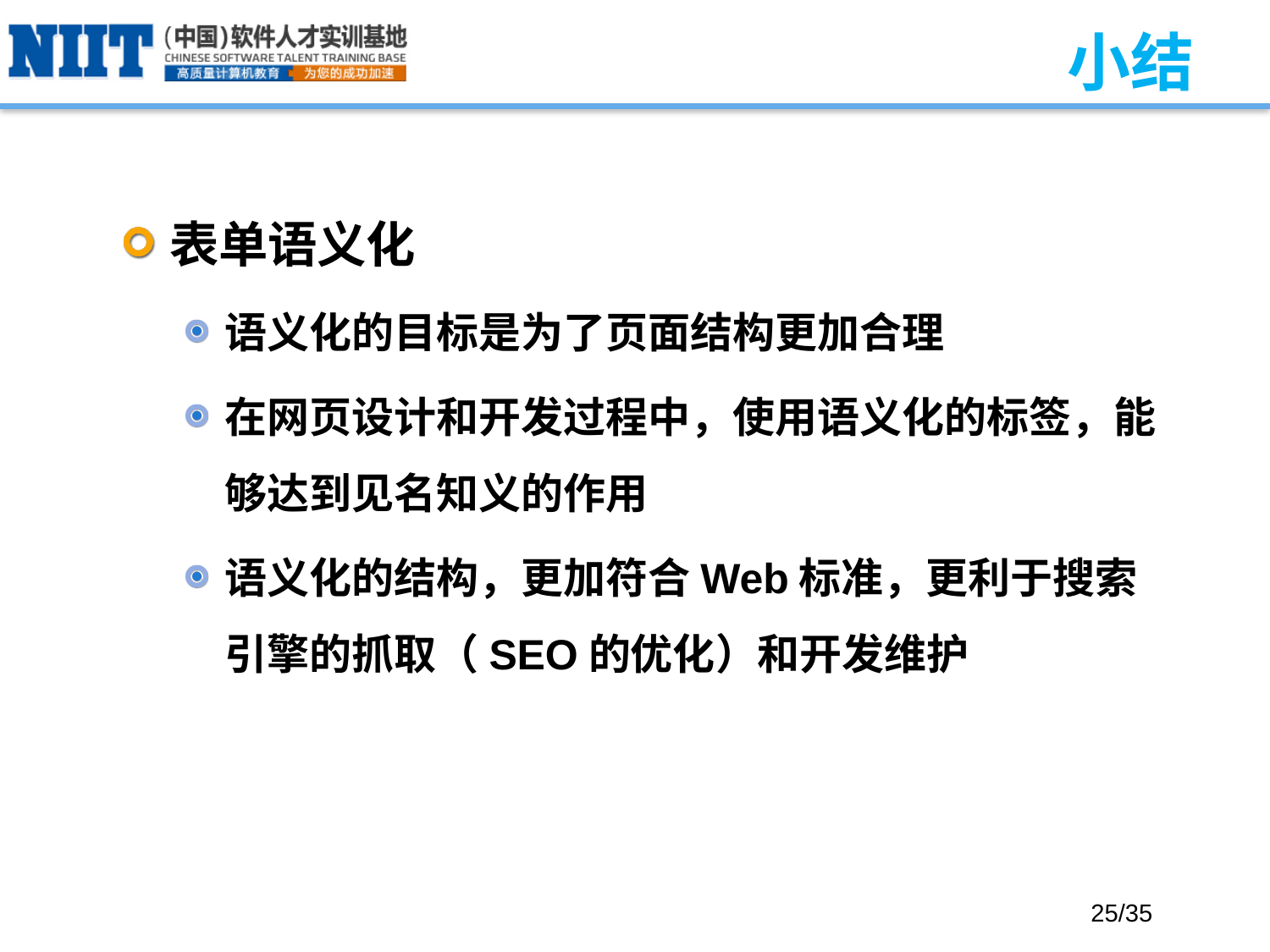

# 小结
表单语义化
语义化的目标是为了页面结构更加合理
在网页设计和开发过程中，使用语义化的标签，能够达到见名知义的作用
语义化的结构，更加符合Web标准，更利于搜索引擎的抓取（SEO的优化）和开发维护
25/35